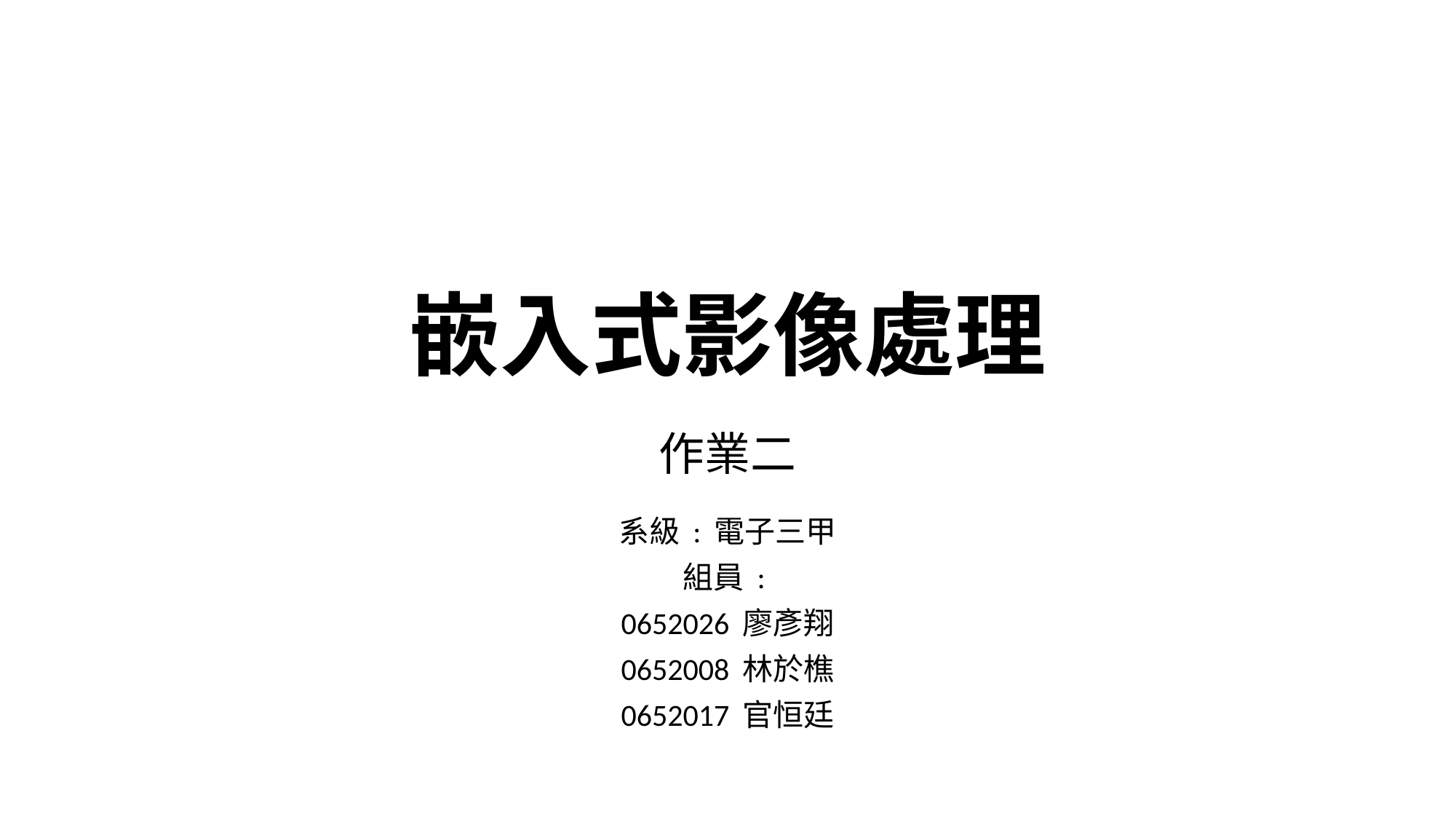

# 嵌入式影像處理
作業二

系級 : 電子三甲
組員 :
0652026 廖彥翔
0652008 林於樵
0652017 官恒廷